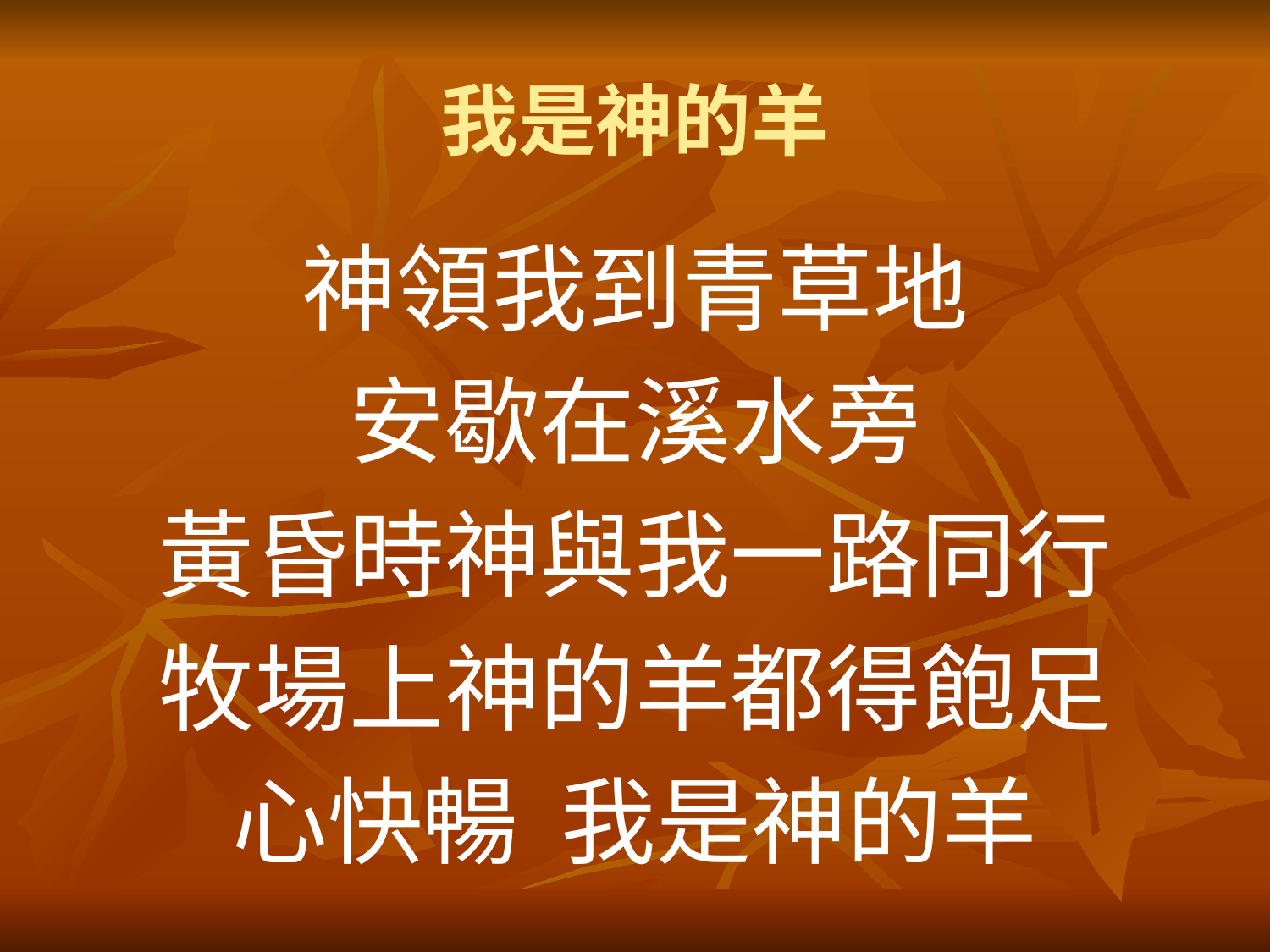

# 我是神的羊
神領我到青草地
安歇在溪水旁
黃昏時神與我一路同行
牧場上神的羊都得飽足
心快暢  我是神的羊